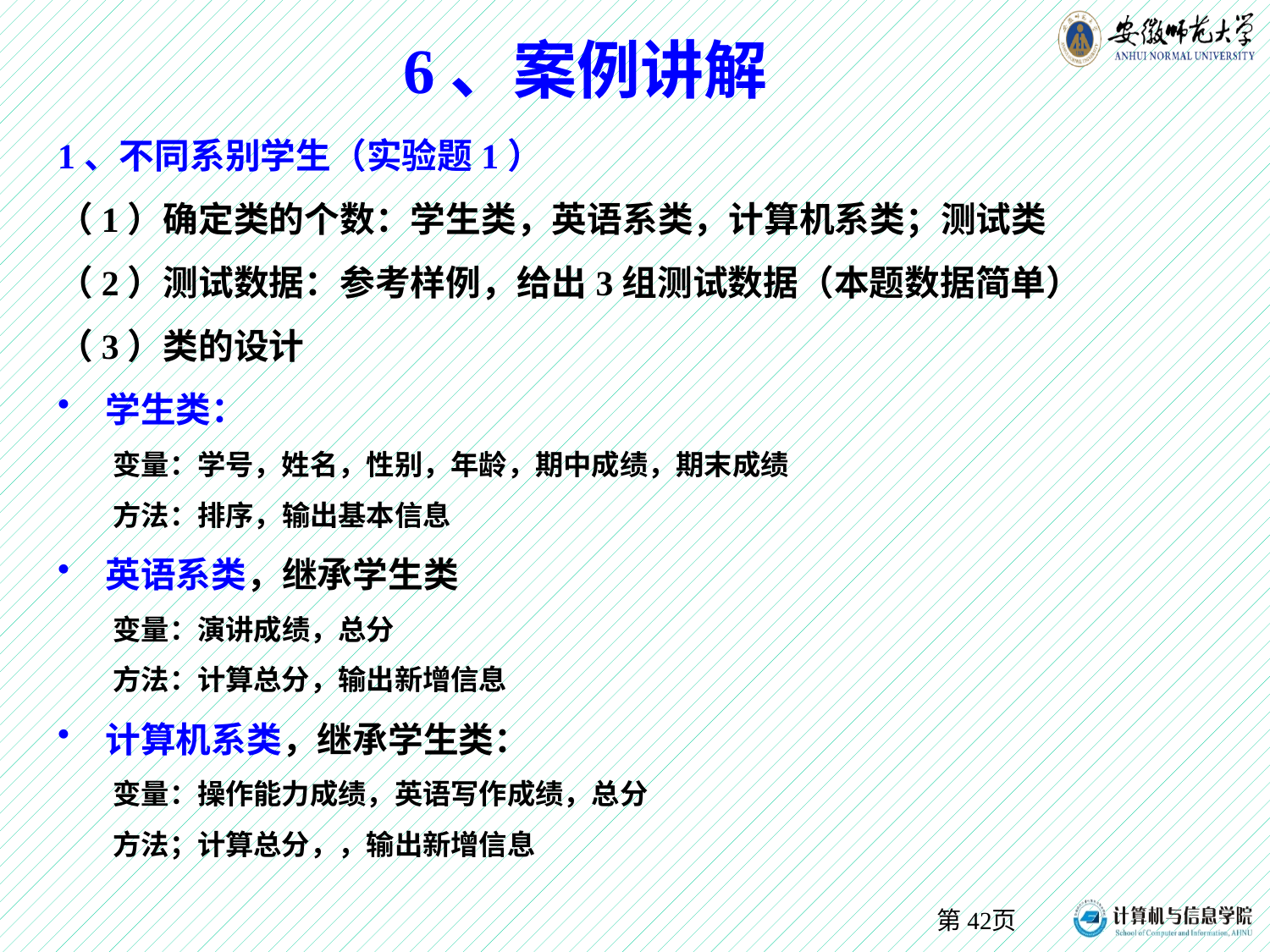

# 6、案例讲解

1、不同系别学生（实验题1）
（1）确定类的个数：学生类，英语系类，计算机系类；测试类
（2）测试数据：参考样例，给出3组测试数据（本题数据简单）
（3）类的设计
学生类：
变量：学号，姓名，性别，年龄，期中成绩，期末成绩
方法：排序，输出基本信息
英语系类，继承学生类
变量：演讲成绩，总分
方法：计算总分，输出新增信息
计算机系类，继承学生类：
变量：操作能力成绩，英语写作成绩，总分
方法；计算总分，，输出新增信息

第42页